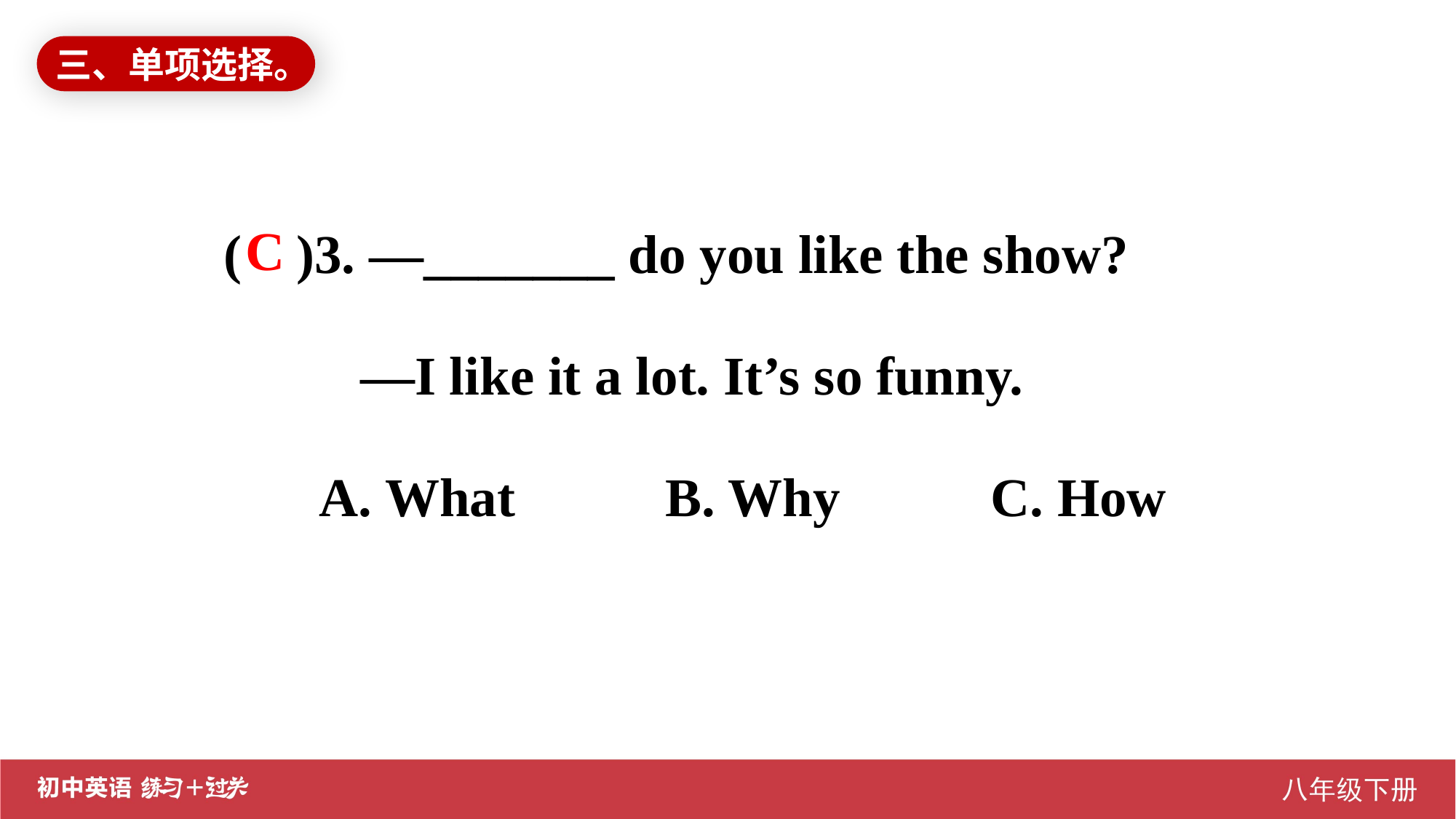

三、单项选择。
(    )3. —_______ do you like the show?
          —I like it a lot. It’s so funny.
       A. What           B. Why           C. How
C